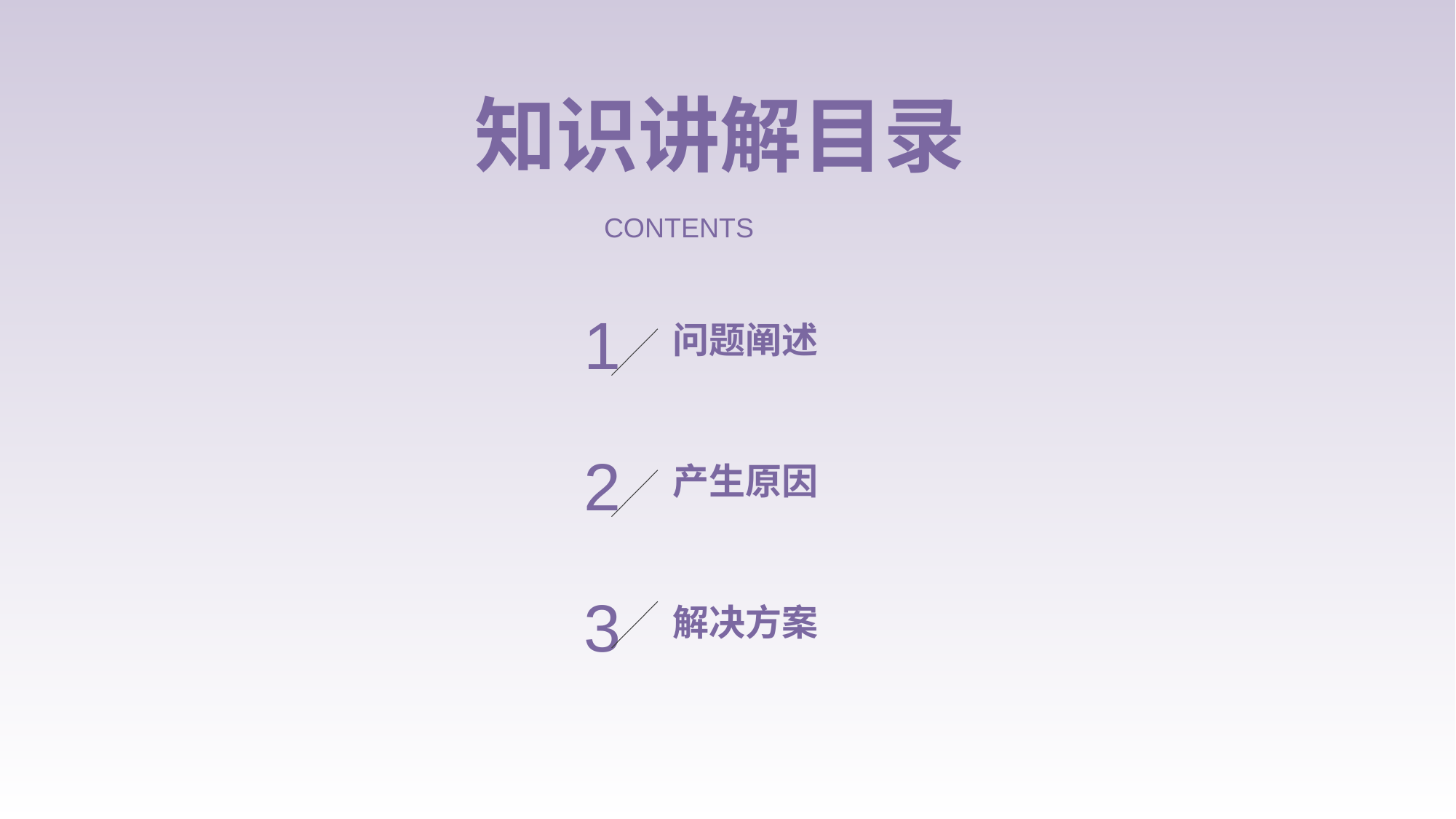

知识讲解目录
CONTENTS
1
问题阐述
2
产生原因
3
解决方案